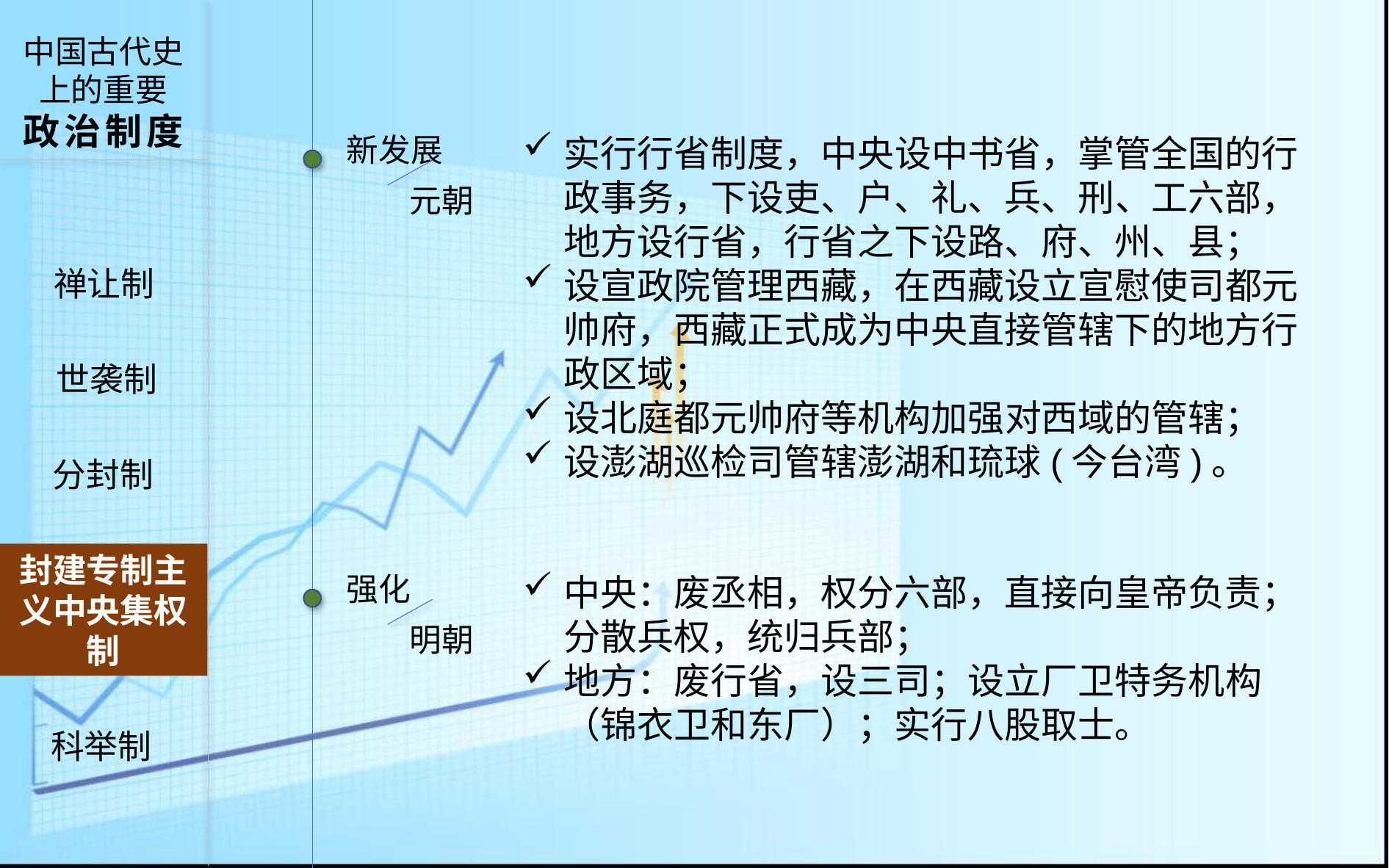

中国古代史上的重要
政治制度
新发展
元朝
实行行省制度，中央设中书省，掌管全国的行政事务，下设吏、户、礼、兵、刑、工六部，地方设行省，行省之下设路、府、州、县；
设宣政院管理西藏，在西藏设立宣慰使司都元帅府，西藏正式成为中央直接管辖下的地方行政区域；
设北庭都元帅府等机构加强对西域的管辖；
设澎湖巡检司管辖澎湖和琉球(今台湾)。

禅让制
世袭制
分封制
封建专制主义中央集权制
强化
明朝
中央：废丞相，权分六部，直接向皇帝负责；分散兵权，统归兵部；
地方：废行省，设三司；设立厂卫特务机构（锦衣卫和东厂）；实行八股取士。

科举制